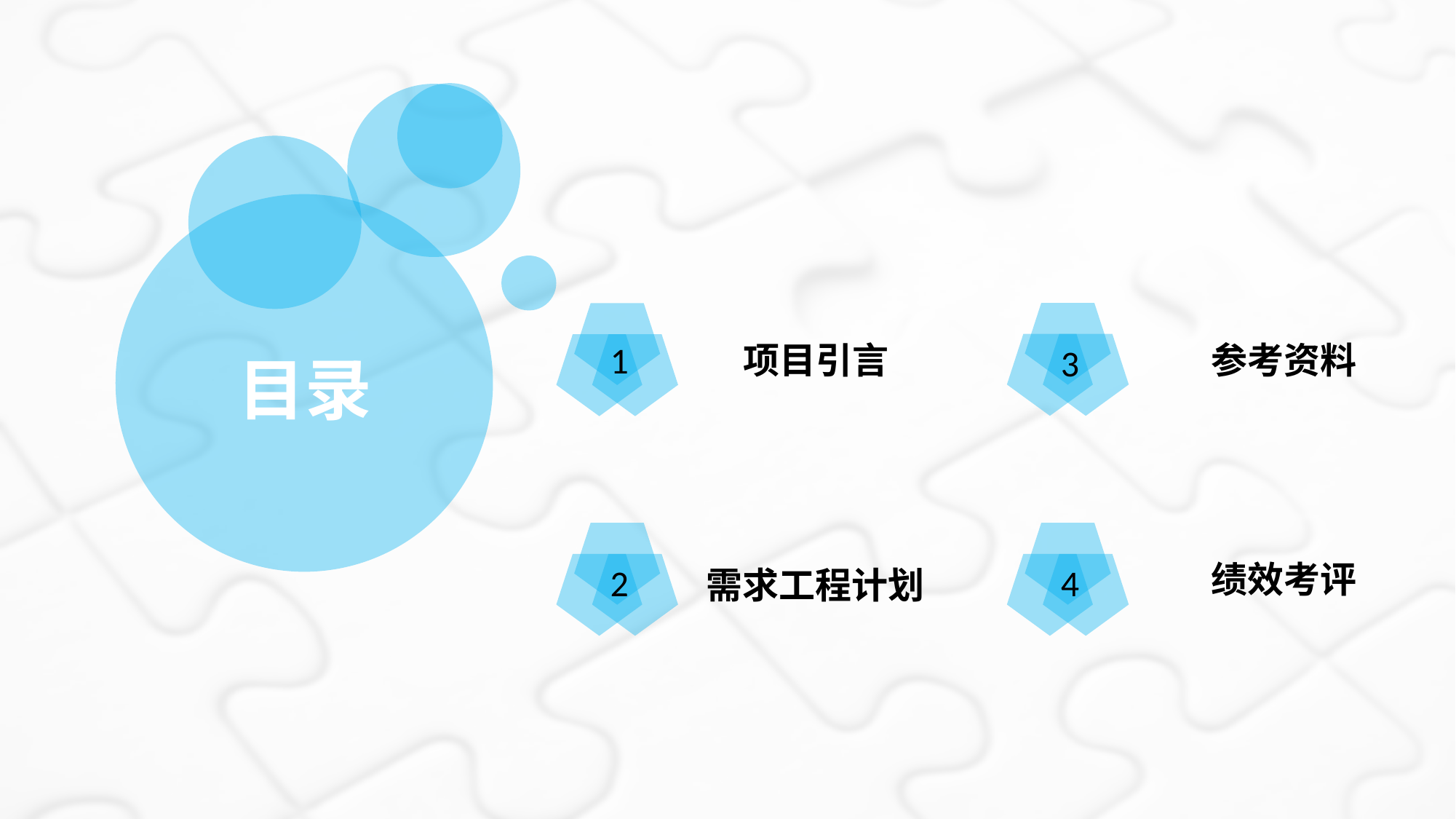

1
参考资料
项目引言
3
目录

绩效考评
2
4
需求工程计划